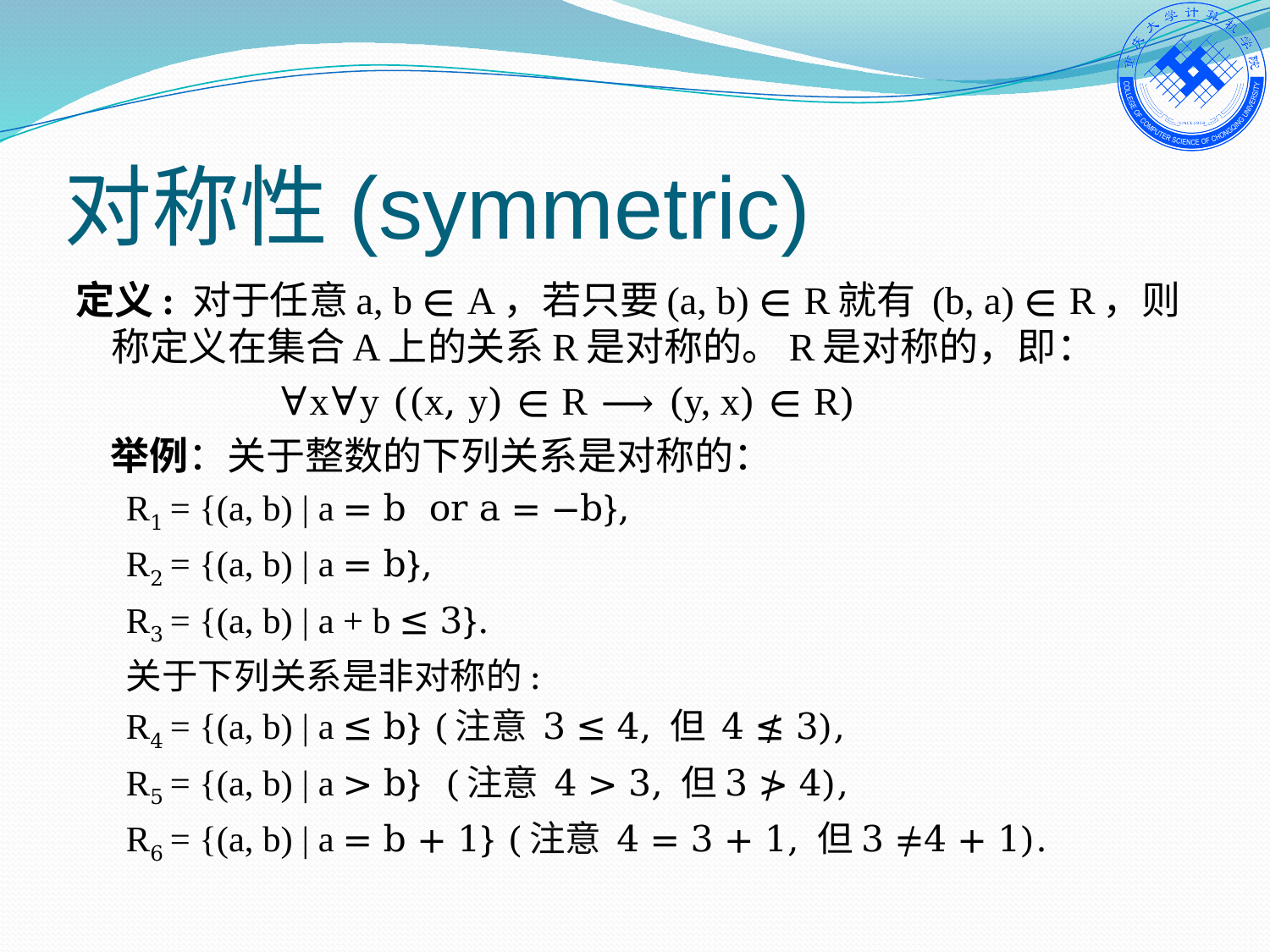

# 对称性(symmetric)
定义: 对于任意a, b ∊ A，若只要(a, b) ∊ R就有 (b, a) ∊ R，则称定义在集合A上的关系R是对称的。R是对称的，即：
                   ∀x∀y ((x, y) ∊ R ⟶ (y, x) ∊ R)
   举例：关于整数的下列关系是对称的：
R1 = {(a, b) | a = b  or a = −b},
R2 = {(a, b) | a = b},
R3 = {(a, b) | a + b ≤ 3}.
关于下列关系是非对称的:
R4 = {(a, b) | a ≤ b} (注意 3 ≤ 4, 但 4 ≰ 3),
R5 = {(a, b) | a > b}  (注意 4 > 3, 但3 ≯ 4),
R6 = {(a, b) | a = b + 1} (注意 4 = 3 + 1, 但3 ≠4 + 1).